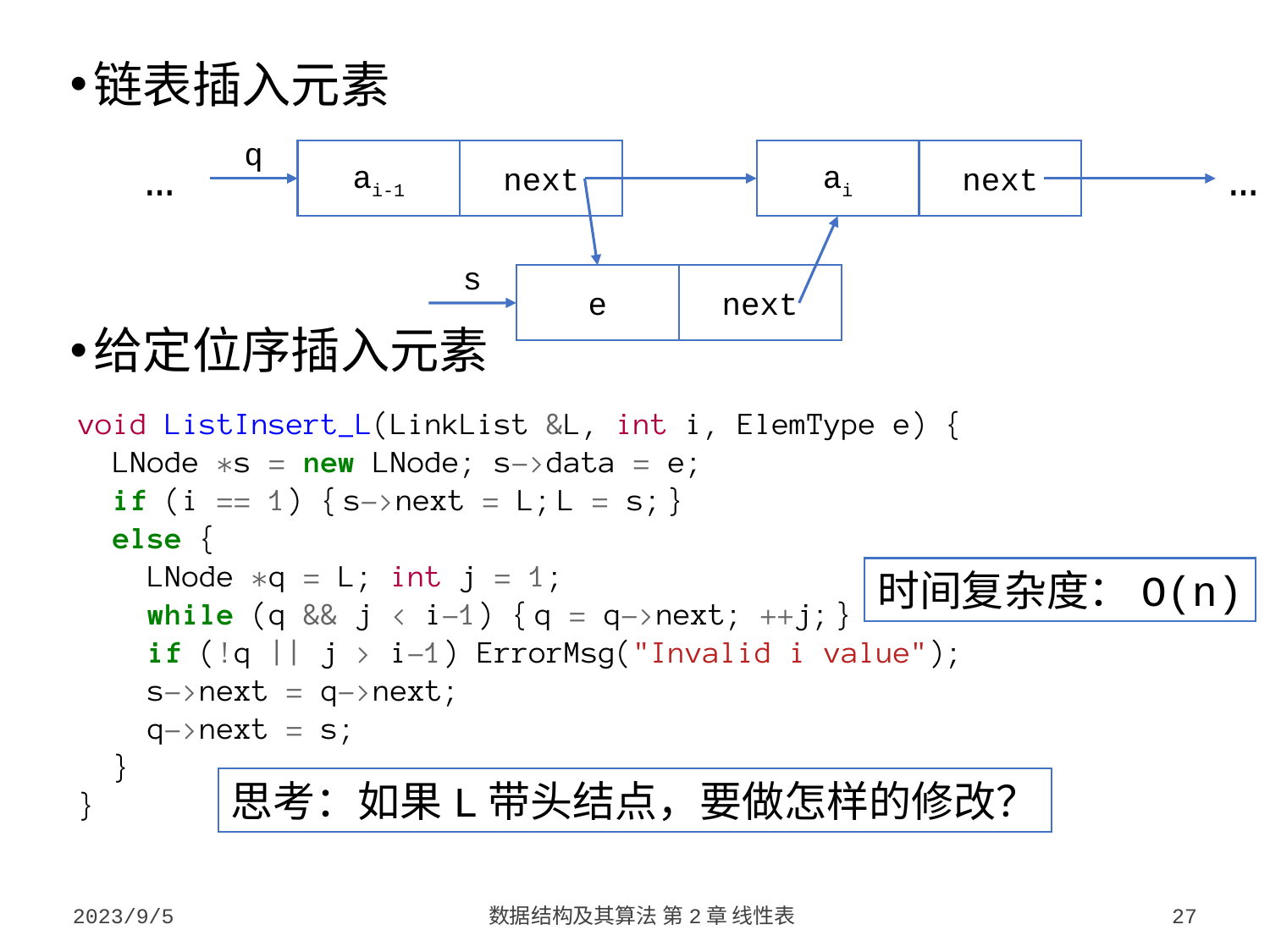

链表插入元素

给定位序插入元素
q
next
ai-1
…
…
next
ai
s
next
e
void ListInsert_L(LinkList &L, int i, ElemType e) {
  LNode *s = new LNode; s->data = e;
  if (i == 1) { s->next = L; L = s; }
  else {
    LNode *q = L; int j = 1;
    while (q && j < i-1) { q = q->next; ++j; }
    if (!q || j > i-1) ErrorMsg("Invalid i value");
    s->next = q->next;
    q->next = s;
  }
}
时间复杂度：O(n)
思考：如果L带头结点，要做怎样的修改？
2023/9/5
数据结构及其算法 第2章 线性表
27